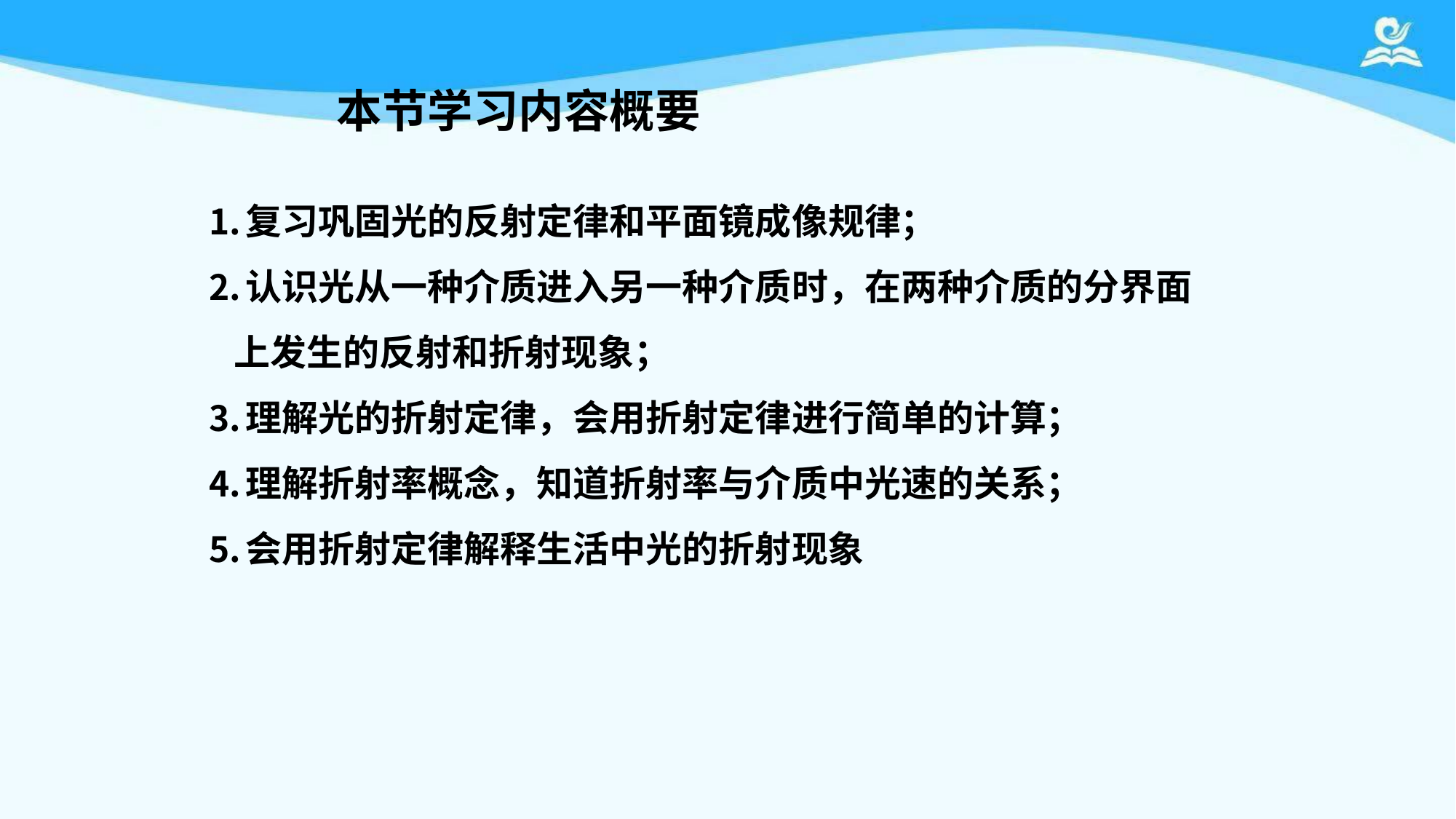

# 本节学习内容概要
复习巩固光的反射定律和平面镜成像规律；
认识光从一种介质进入另一种介质时，在两种介质的分界面
  上发生的反射和折射现象；
理解光的折射定律，会用折射定律进行简单的计算；
理解折射率概念，知道折射率与介质中光速的关系；
会用折射定律解释生活中光的折射现象